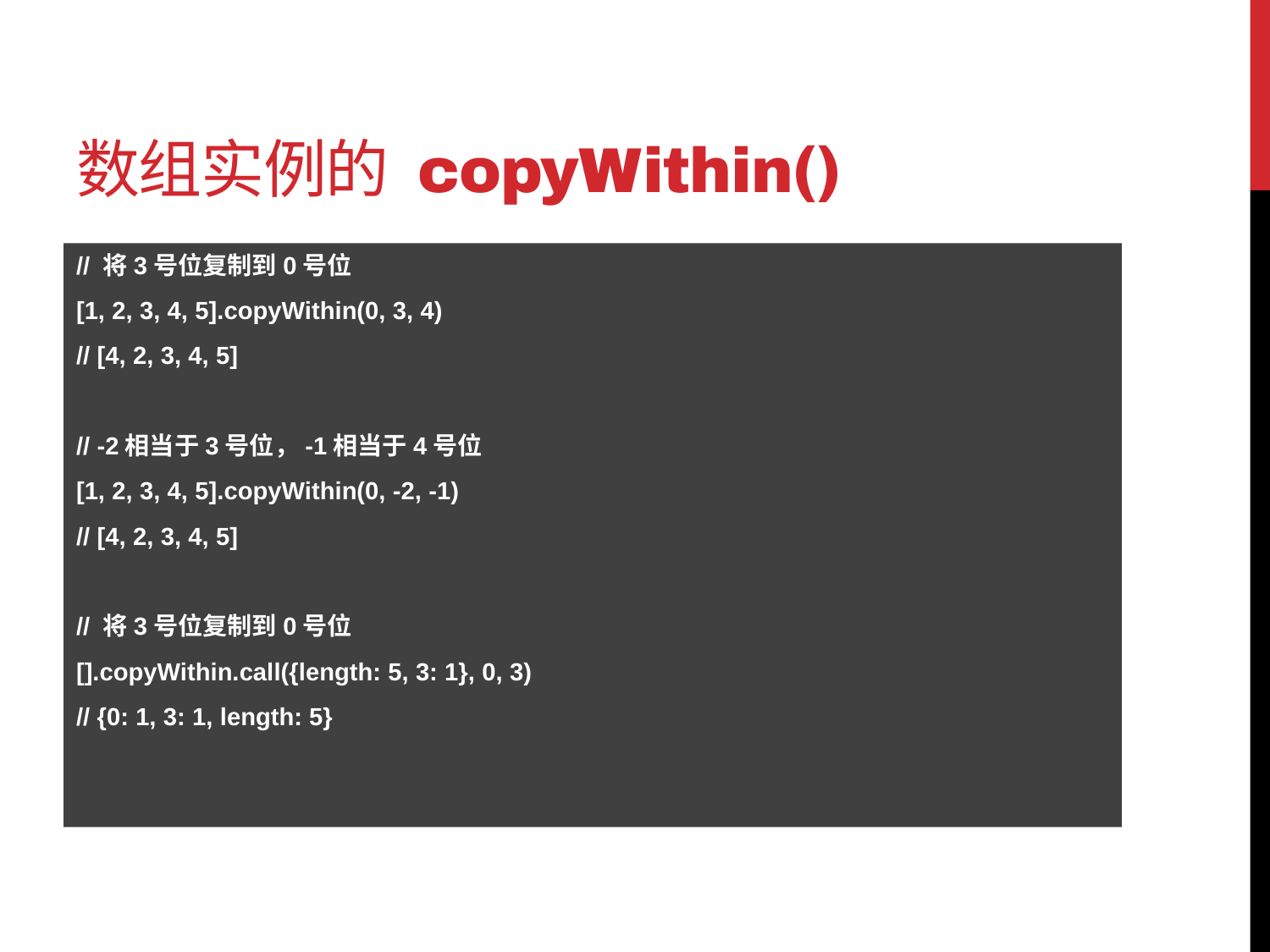

# 数组实例的 copyWithin()
// 将3号位复制到0号位
[1, 2, 3, 4, 5].copyWithin(0, 3, 4)
// [4, 2, 3, 4, 5]

// -2相当于3号位，-1相当于4号位
[1, 2, 3, 4, 5].copyWithin(0, -2, -1)
// [4, 2, 3, 4, 5]

// 将3号位复制到0号位
[].copyWithin.call({length: 5, 3: 1}, 0, 3)
// {0: 1, 3: 1, length: 5}